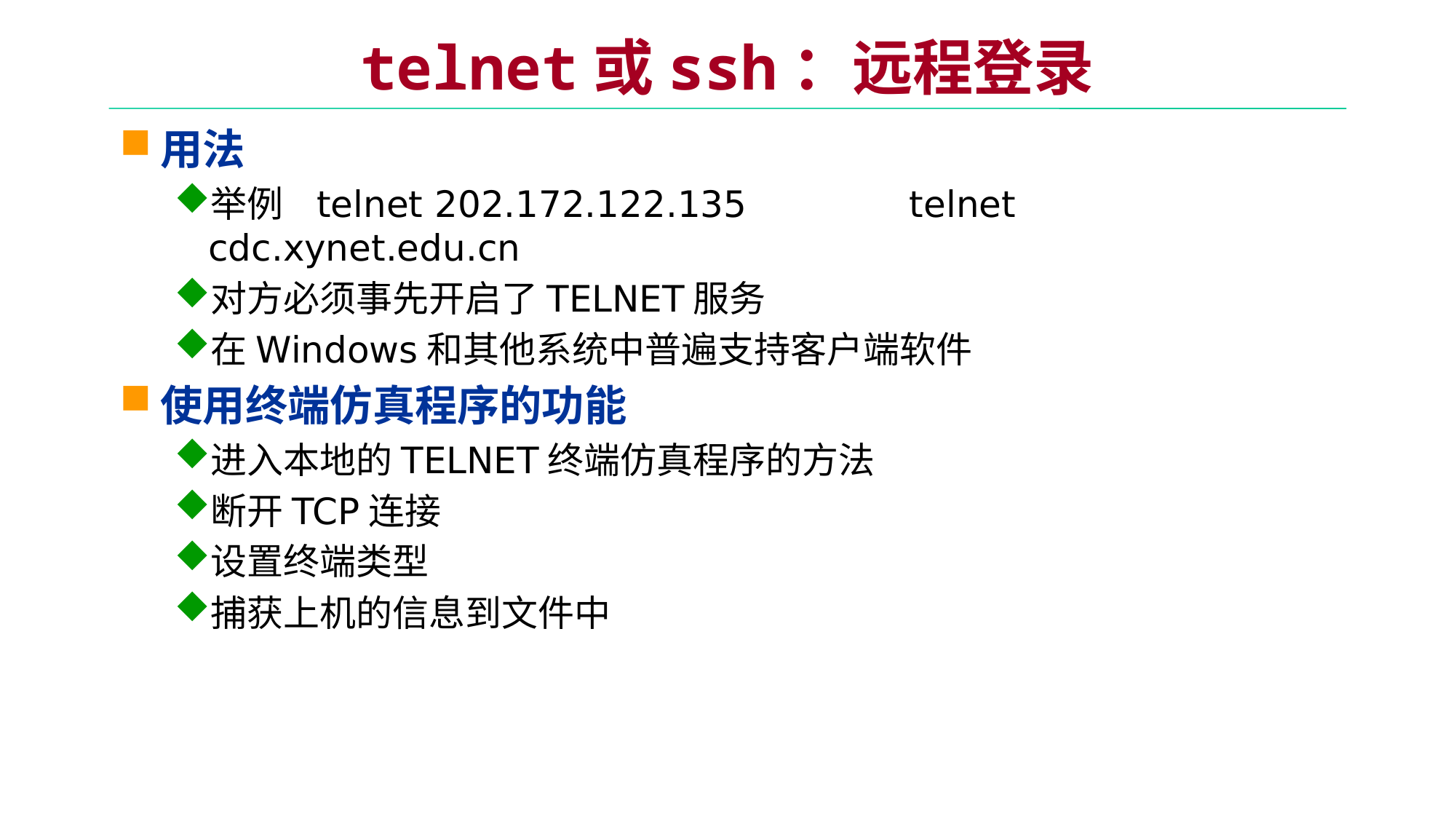

# telnet或ssh：远程登录
用法
举例   telnet 202.172.122.135              telnet  cdc.xynet.edu.cn
对方必须事先开启了TELNET服务
在Windows和其他系统中普遍支持客户端软件
使用终端仿真程序的功能
进入本地的TELNET终端仿真程序的方法
断开TCP连接
设置终端类型
捕获上机的信息到文件中